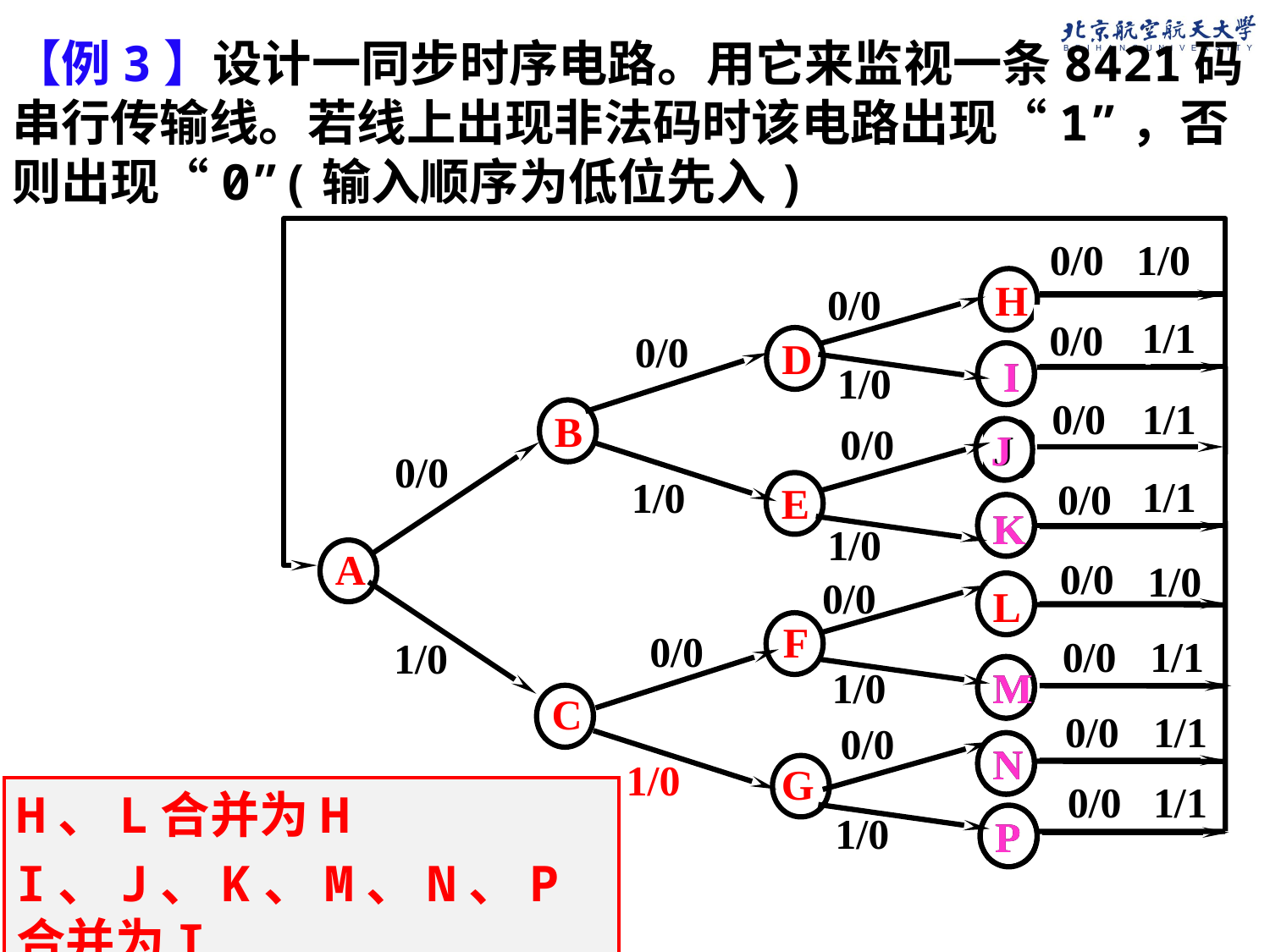

【例3】设计一同步时序电路。用它来监视一条8421码串行传输线。若线上出现非法码时该电路出现“1”，否则出现“0”(输入顺序为低位先入)

1/0
0/0

H

0/0

1/1
0/0

0/0
D

 I
1/0

 I
J

K
M

N

P

0/0
1/1

1/1
0/0

0/0
1/0

0/0
1/1

0/0
1/1

0/0
1/1

B

0/0

0/0
J

1/0
E

K
1/0

A

0/0

L

1/0
C

F

0/0

1/0
M

0/0
N

1/0
G

H、L合并为H
I、J、K、M、N、P合并为I
1/0
P